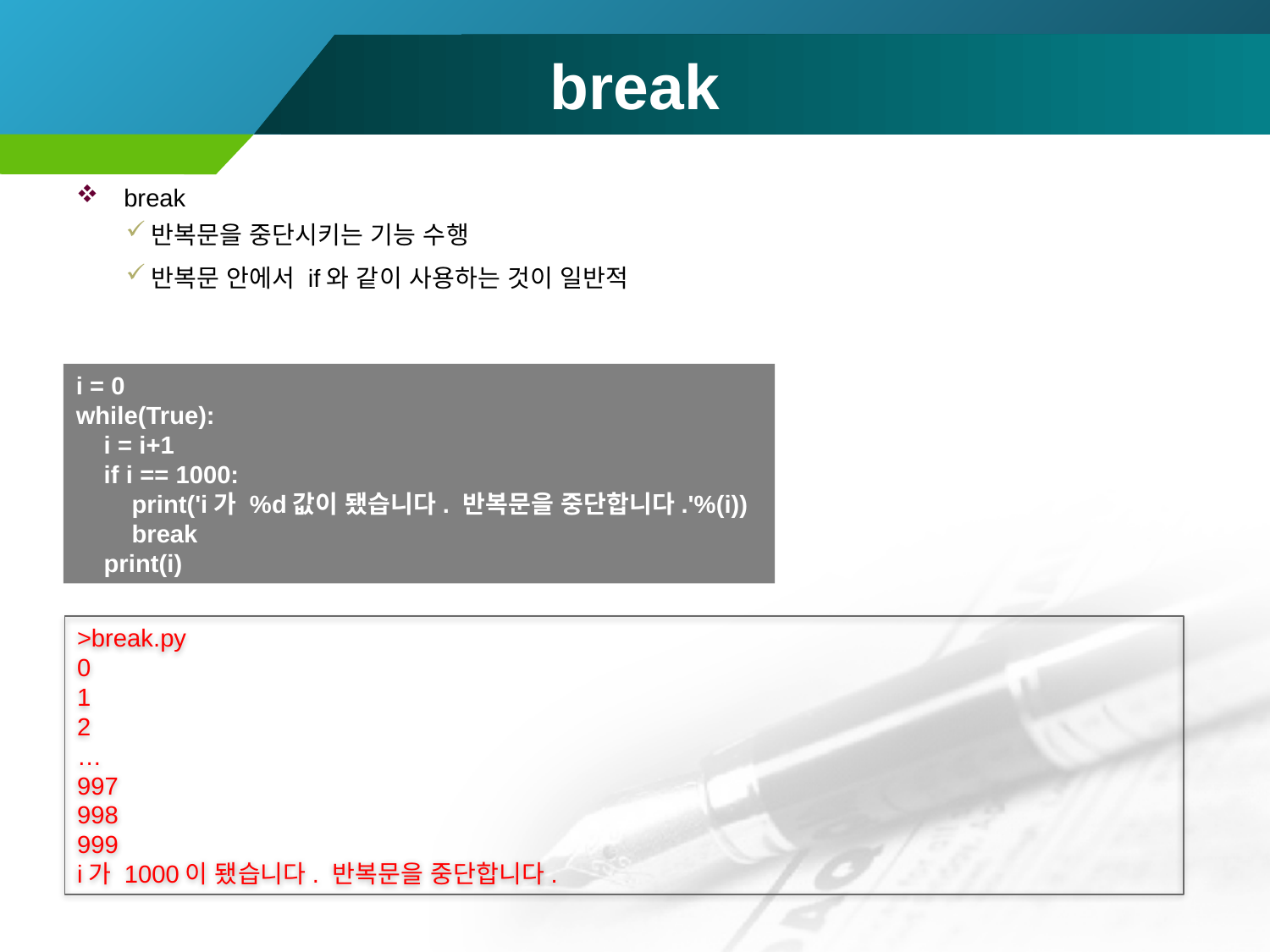

break
break
반복문을 중단시키는 기능 수행
반복문 안에서 if와 같이 사용하는 것이 일반적
i = 0
while(True):
    i = i+1
    if i == 1000:
        print('i가 %d값이 됐습니다. 반복문을 중단합니다.'%(i))
        break
    print(i)
>break.py
0
1
2
…
997
998
999
i가 1000이 됐습니다. 반복문을 중단합니다.